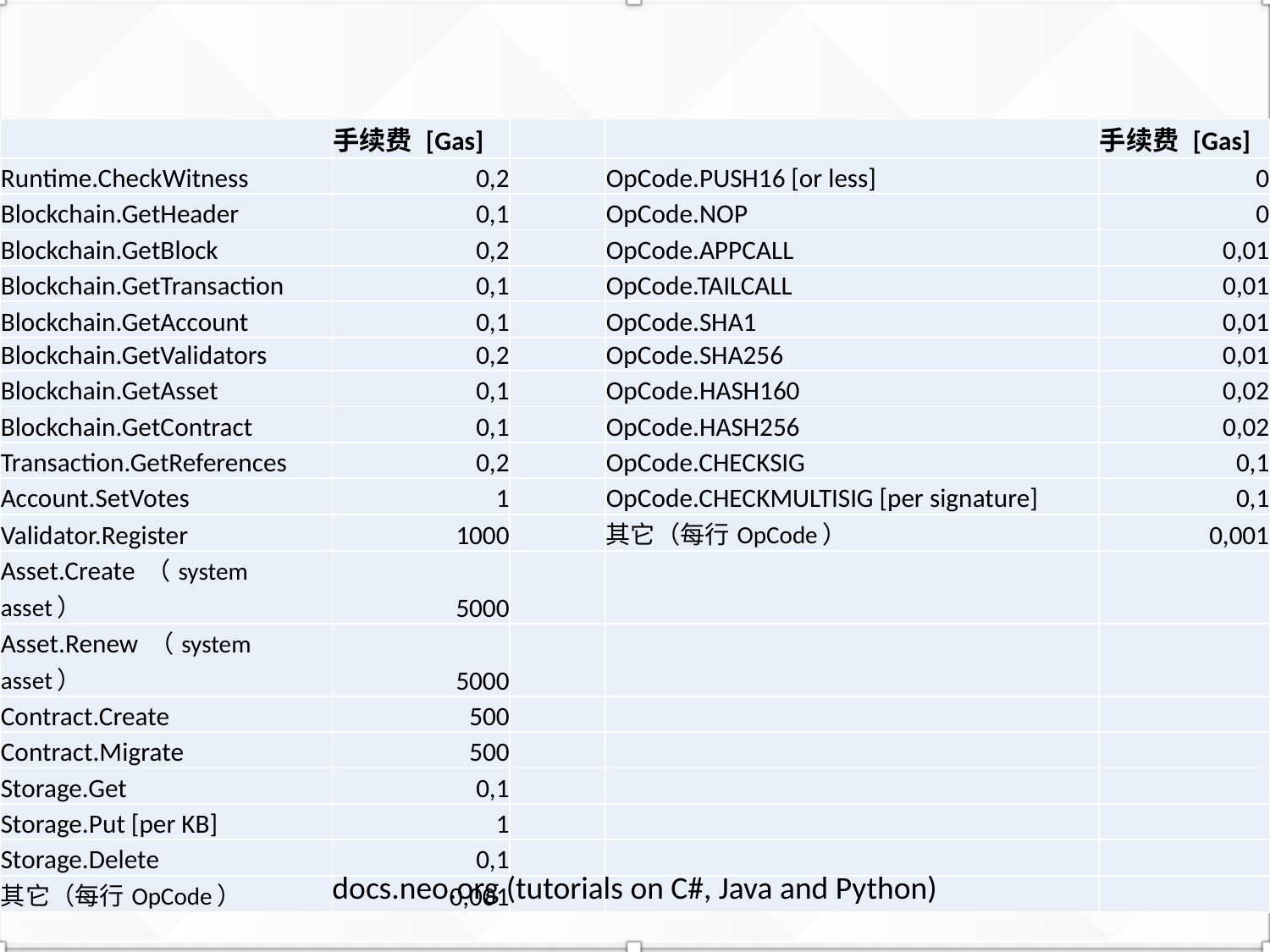

|  | 手续费 [Gas] |  |  | 手续费 [Gas] |
| --- | --- | --- | --- | --- |
| Runtime.CheckWitness | 0,2 |  | OpCode.PUSH16 [or less] | 0 |
| Blockchain.GetHeader | 0,1 |  | OpCode.NOP | 0 |
| Blockchain.GetBlock | 0,2 |  | OpCode.APPCALL | 0,01 |
| Blockchain.GetTransaction | 0,1 |  | OpCode.TAILCALL | 0,01 |
| Blockchain.GetAccount | 0,1 |  | OpCode.SHA1 | 0,01 |
| Blockchain.GetValidators | 0,2 |  | OpCode.SHA256 | 0,01 |
| Blockchain.GetAsset | 0,1 |  | OpCode.HASH160 | 0,02 |
| Blockchain.GetContract | 0,1 |  | OpCode.HASH256 | 0,02 |
| Transaction.GetReferences | 0,2 |  | OpCode.CHECKSIG | 0,1 |
| Account.SetVotes | 1 |  | OpCode.CHECKMULTISIG [per signature] | 0,1 |
| Validator.Register | 1000 |  | 其它（每行OpCode） | 0,001 |
| Asset.Create （system asset） | 5000 |  |  |  |
| Asset.Renew （system asset） | 5000 |  |  |  |
| Contract.Create | 500 |  |  |  |
| Contract.Migrate | 500 |  |  |  |
| Storage.Get | 0,1 |  |  |  |
| Storage.Put [per KB] | 1 |  |  |  |
| Storage.Delete | 0,1 |  |  |  |
| 其它（每行OpCode） | 0,001 |  |  |  |
docs.neo.org (tutorials on C#, Java and Python)